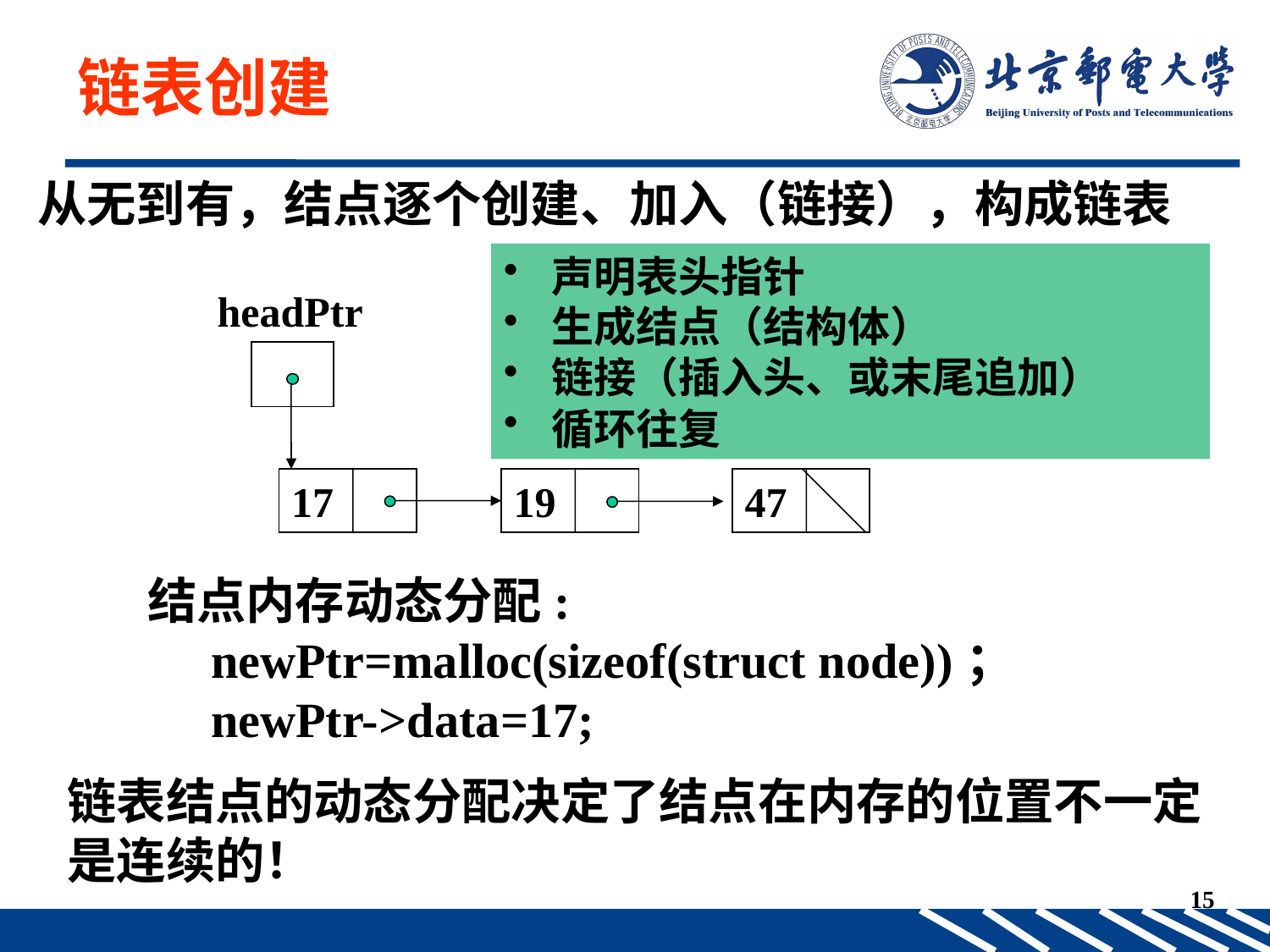

链表创建
从无到有，结点逐个创建、加入（链接），构成链表
声明表头指针
生成结点（结构体）
链接（插入头、或末尾追加）
循环往复
headPtr

17

19

47

结点内存动态分配:
newPtr=malloc(sizeof(struct node))；
newPtr->data=17;
链表结点的动态分配决定了结点在内存的位置不一定是连续的！
15